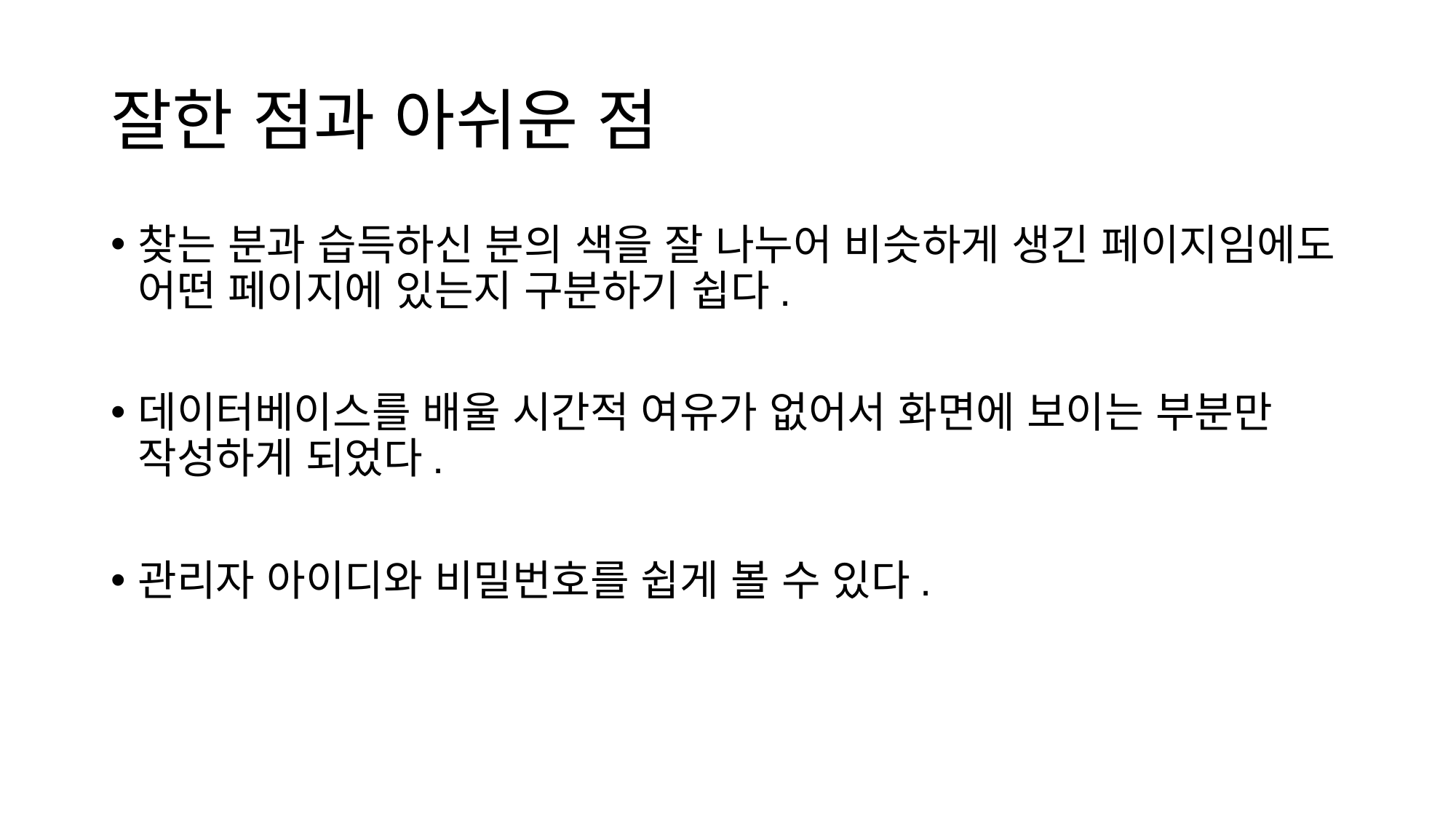

# 잘한 점과 아쉬운 점
찾는 분과 습득하신 분의 색을 잘 나누어 비슷하게 생긴 페이지임에도 어떤 페이지에 있는지 구분하기 쉽다.

데이터베이스를 배울 시간적 여유가 없어서 화면에 보이는 부분만 작성하게 되었다.

관리자 아이디와 비밀번호를 쉽게 볼 수 있다.